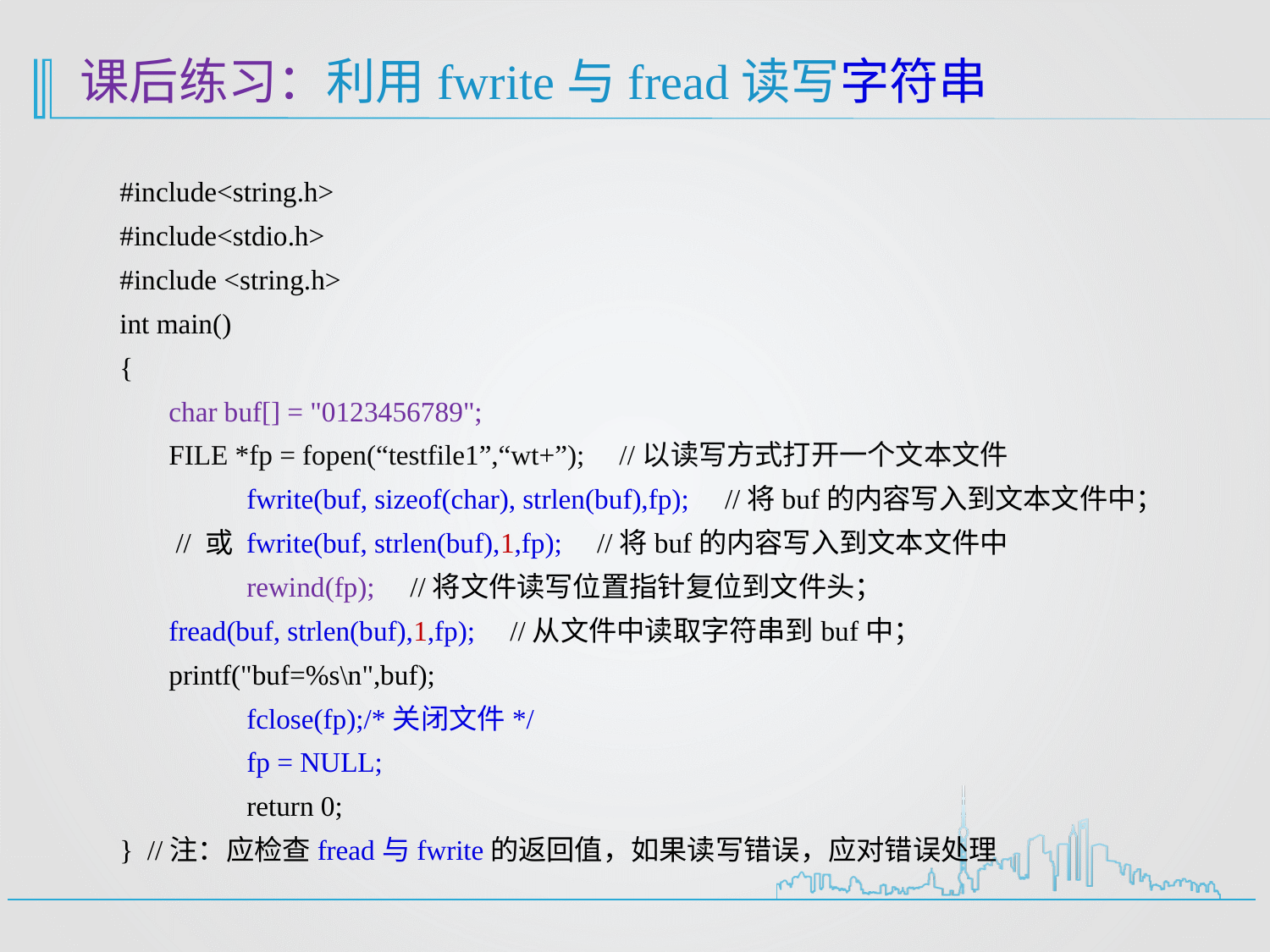

# 课后练习：利用fwrite与fread读写字符串
#include<string.h>
#include<stdio.h>
#include <string.h>
int main()
{
       char buf[] = "0123456789";
       FILE *fp = fopen(“testfile1”,“wt+”);     //以读写方式打开一个文本文件
	fwrite(buf, sizeof(char), strlen(buf),fp);     //将buf的内容写入到文本文件中；
        // 或 fwrite(buf, strlen(buf),1,fp);     //将buf的内容写入到文本文件中
   	rewind(fp);     //将文件读写位置指针复位到文件头；
       fread(buf, strlen(buf),1,fp);     //从文件中读取字符串到buf中；
       printf("buf=%s\n",buf);
	fclose(fp);/*关闭文件*/
	fp = NULL;
	return 0;
}  //注：应检查fread与fwrite的返回值，如果读写错误，应对错误处理